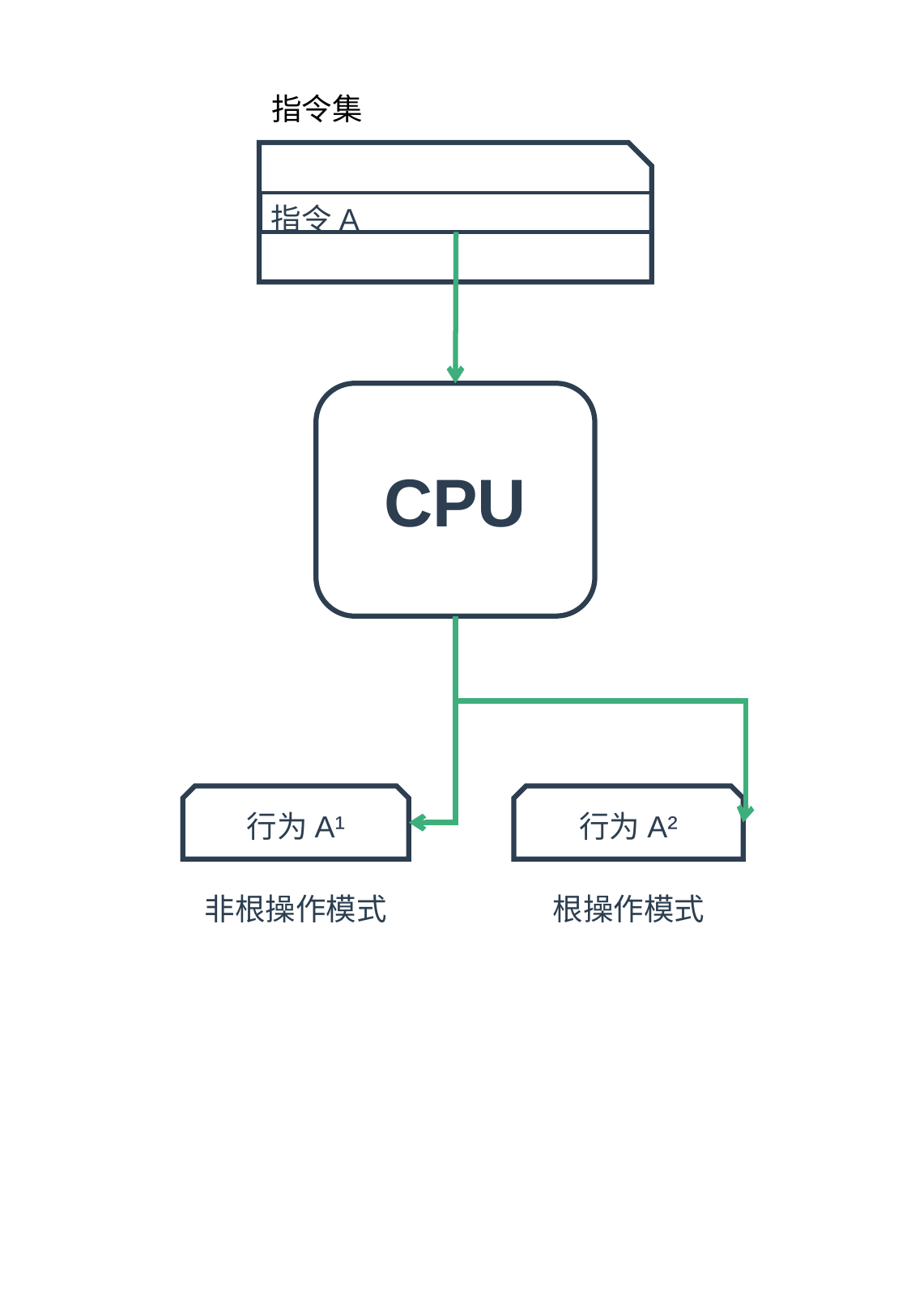

指令集
指令A

CPU
行为A¹
行为A²
非根操作模式
根操作模式